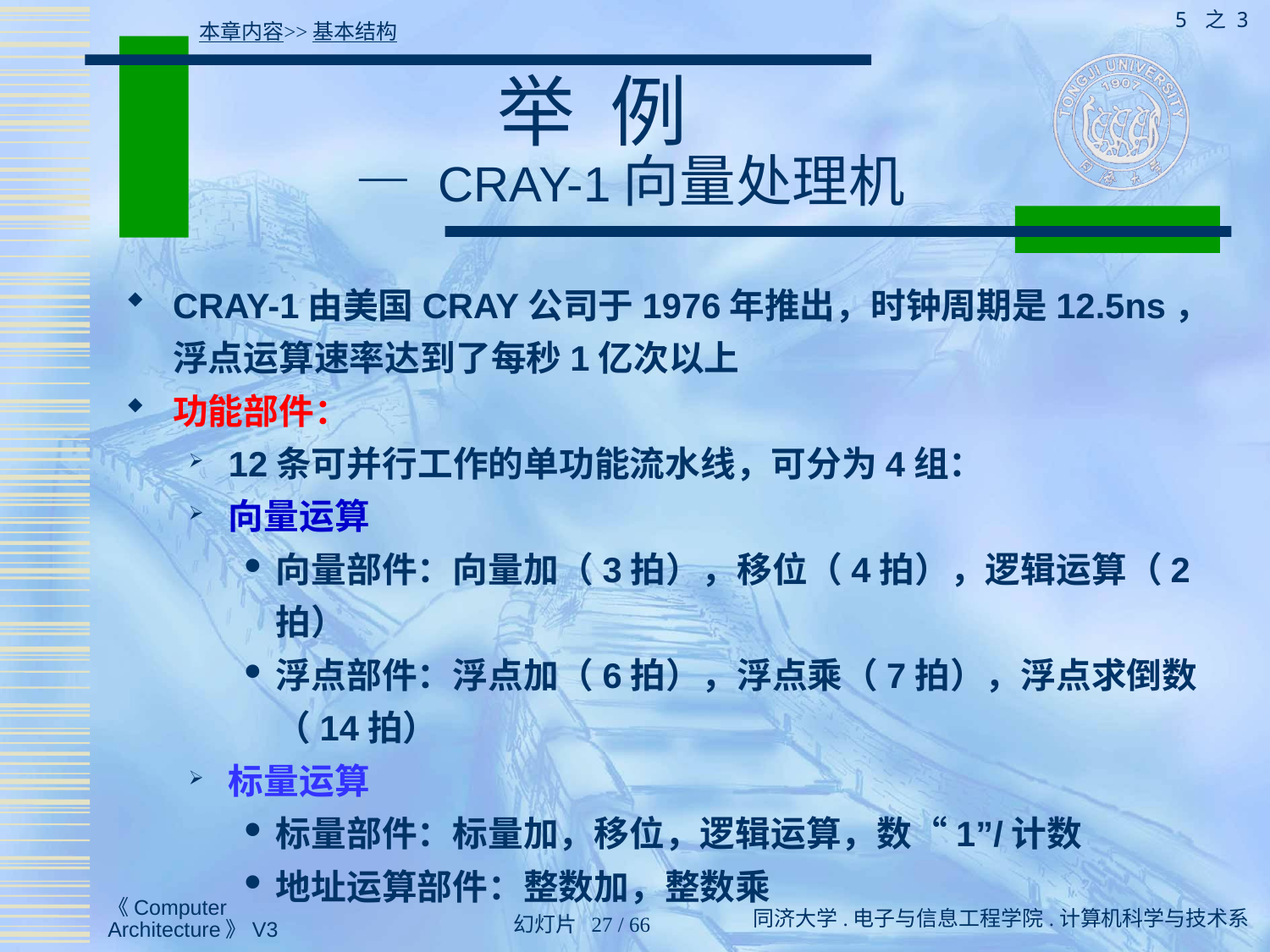

5 之 3
本章内容>>基本结构
# 举  例 — CRAY-1向量处理机
CRAY-1由美国CRAY公司于1976年推出，时钟周期是12.5ns，浮点运算速率达到了每秒1亿次以上
功能部件：
12条可并行工作的单功能流水线，可分为4组：
向量运算
向量部件：向量加（3拍），移位（4拍），逻辑运算（2拍）
浮点部件：浮点加（6拍），浮点乘（7拍），浮点求倒数（14拍）
标量运算
标量部件：标量加，移位，逻辑运算，数“1”/计数
地址运算部件：整数加，整数乘